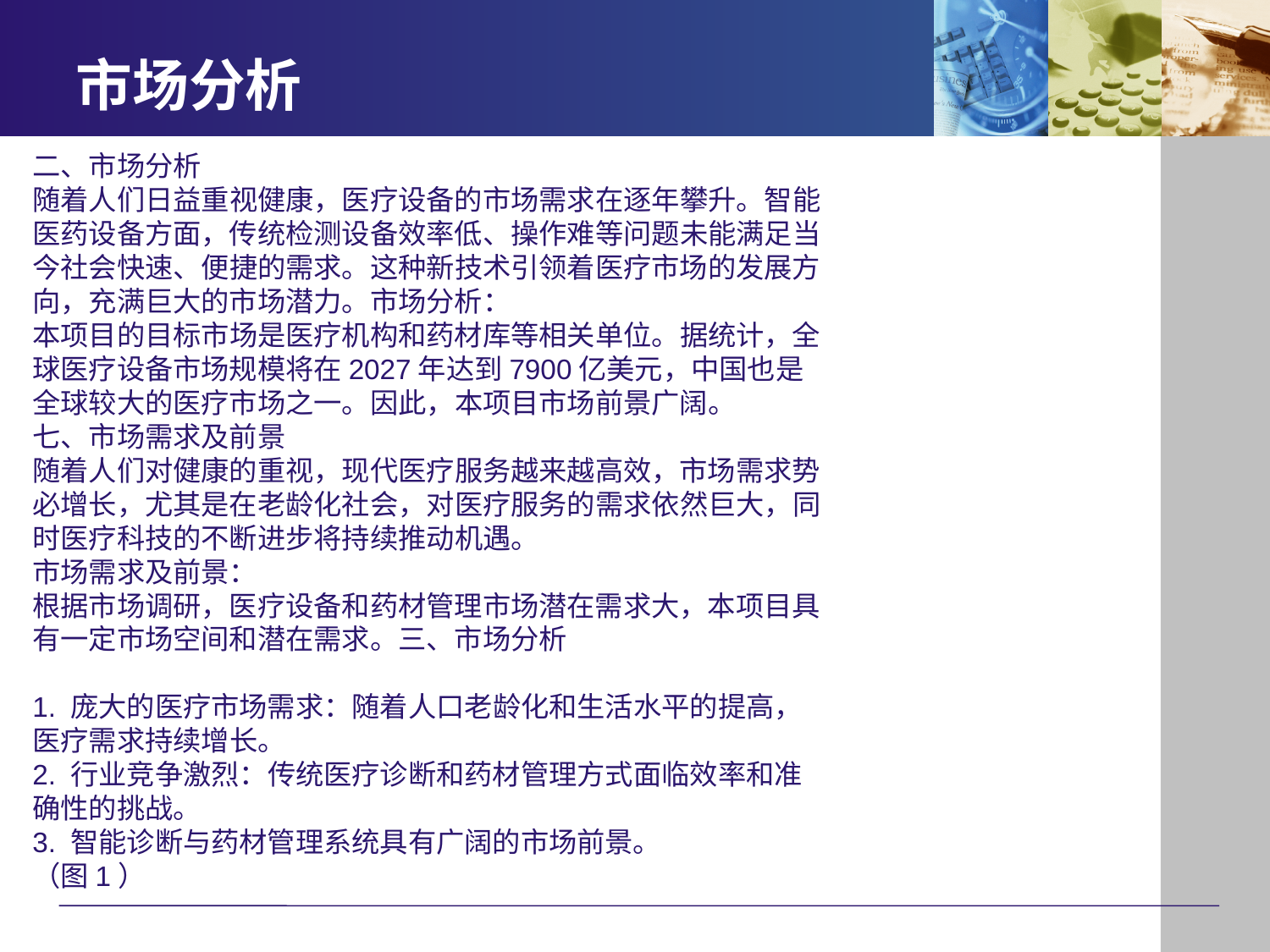

# 市场分析
二、市场分析
随着人们日益重视健康，医疗设备的市场需求在逐年攀升。智能医药设备方面，传统检测设备效率低、操作难等问题未能满足当今社会快速、便捷的需求。这种新技术引领着医疗市场的发展方向，充满巨大的市场潜力。市场分析：
本项目的目标市场是医疗机构和药材库等相关单位。据统计，全球医疗设备市场规模将在2027年达到7900亿美元，中国也是全球较大的医疗市场之一。因此，本项目市场前景广阔。
七、市场需求及前景
随着人们对健康的重视，现代医疗服务越来越高效，市场需求势必增长，尤其是在老龄化社会，对医疗服务的需求依然巨大，同时医疗科技的不断进步将持续推动机遇。
市场需求及前景：
根据市场调研，医疗设备和药材管理市场潜在需求大，本项目具有一定市场空间和潜在需求。三、市场分析

1. 庞大的医疗市场需求：随着人口老龄化和生活水平的提高，医疗需求持续增长。
2. 行业竞争激烈：传统医疗诊断和药材管理方式面临效率和准确性的挑战。
3. 智能诊断与药材管理系统具有广阔的市场前景。
（图1）